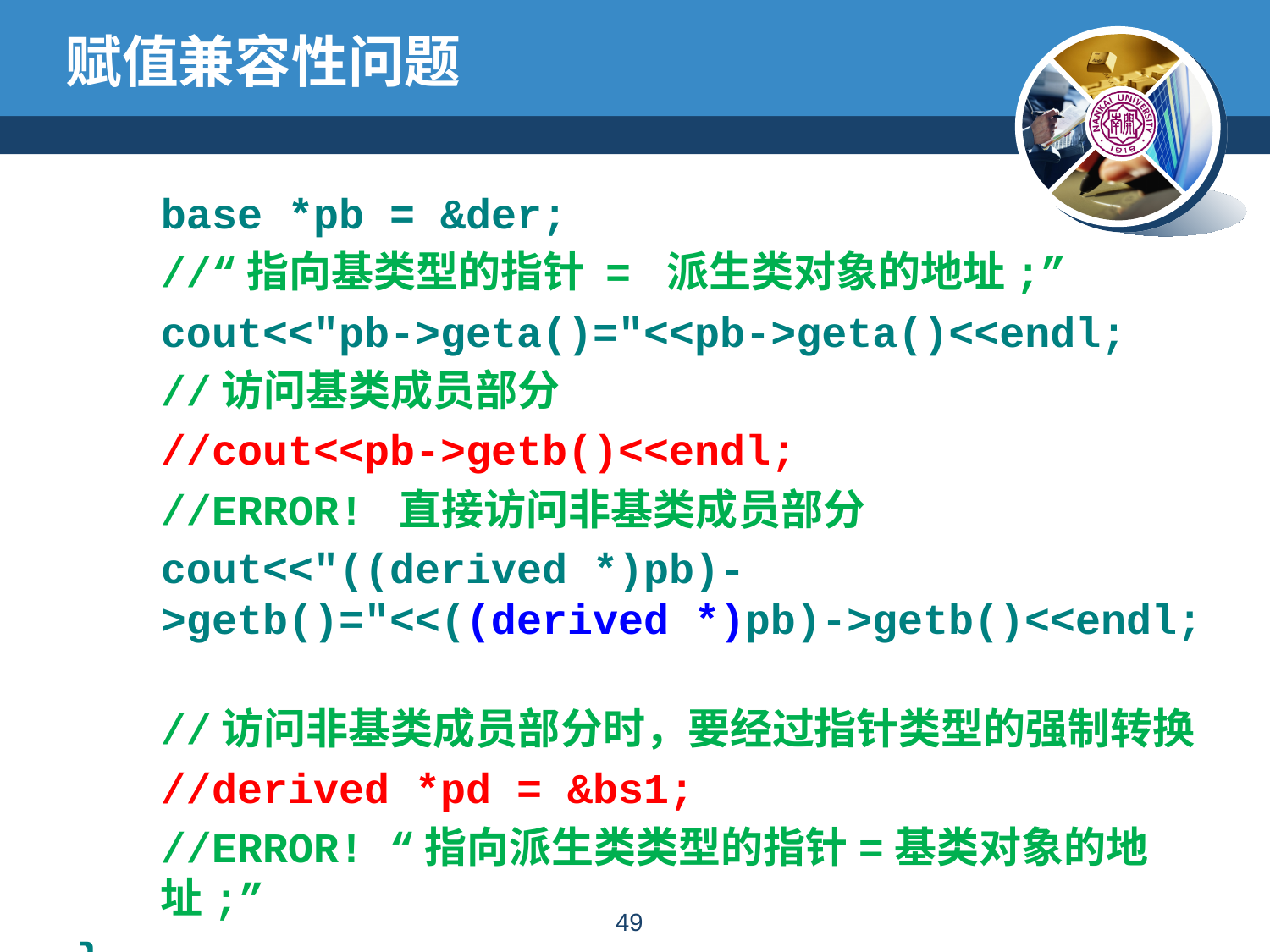

# 赋值兼容性问题
	base *pb = &der;
	//“指向基类型的指针 = 派生类对象的地址;”
	cout<<"pb->geta()="<<pb->geta()<<endl;
	//访问基类成员部分
	//cout<<pb->getb()<<endl;
	//ERROR! 直接访问非基类成员部分
	cout<<"((derived *)pb)->getb()="<<((derived *)pb)->getb()<<endl;
	//访问非基类成员部分时，要经过指针类型的强制转换
	//derived *pd = &bs1;
	//ERROR! “指向派生类类型的指针=基类对象的地址;”
}
49